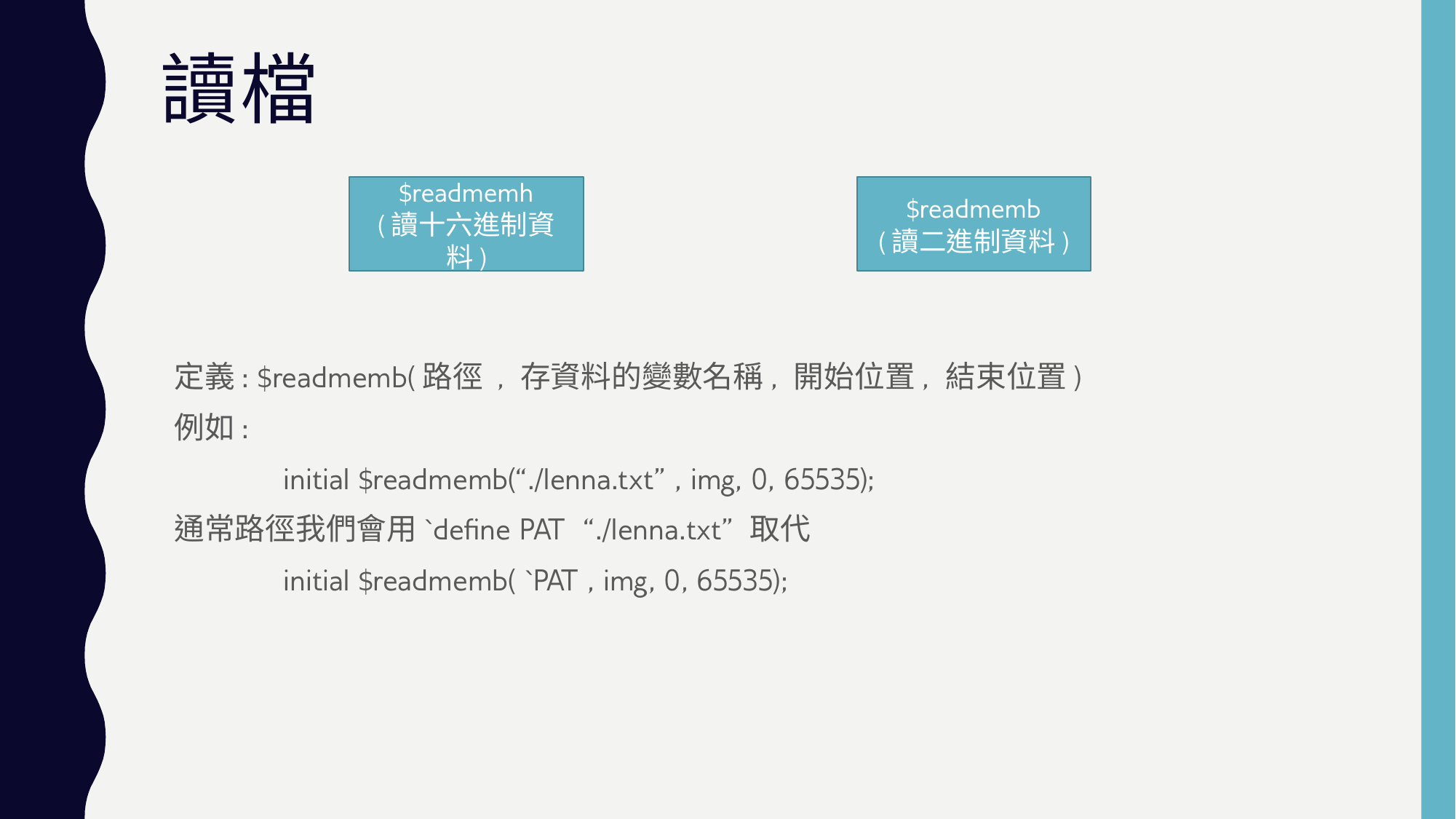

# 讀檔
$readmemh
(讀十六進制資料)
$readmemb
(讀二進制資料)
定義: $readmemb(路徑 , 存資料的變數名稱, 開始位置, 結束位置)
例如:
	initial $readmemb(“./lenna.txt” , img, 0, 65535);
通常路徑我們會用`define PAT  “./lenna.txt” 取代
	initial $readmemb( `PAT , img, 0, 65535);